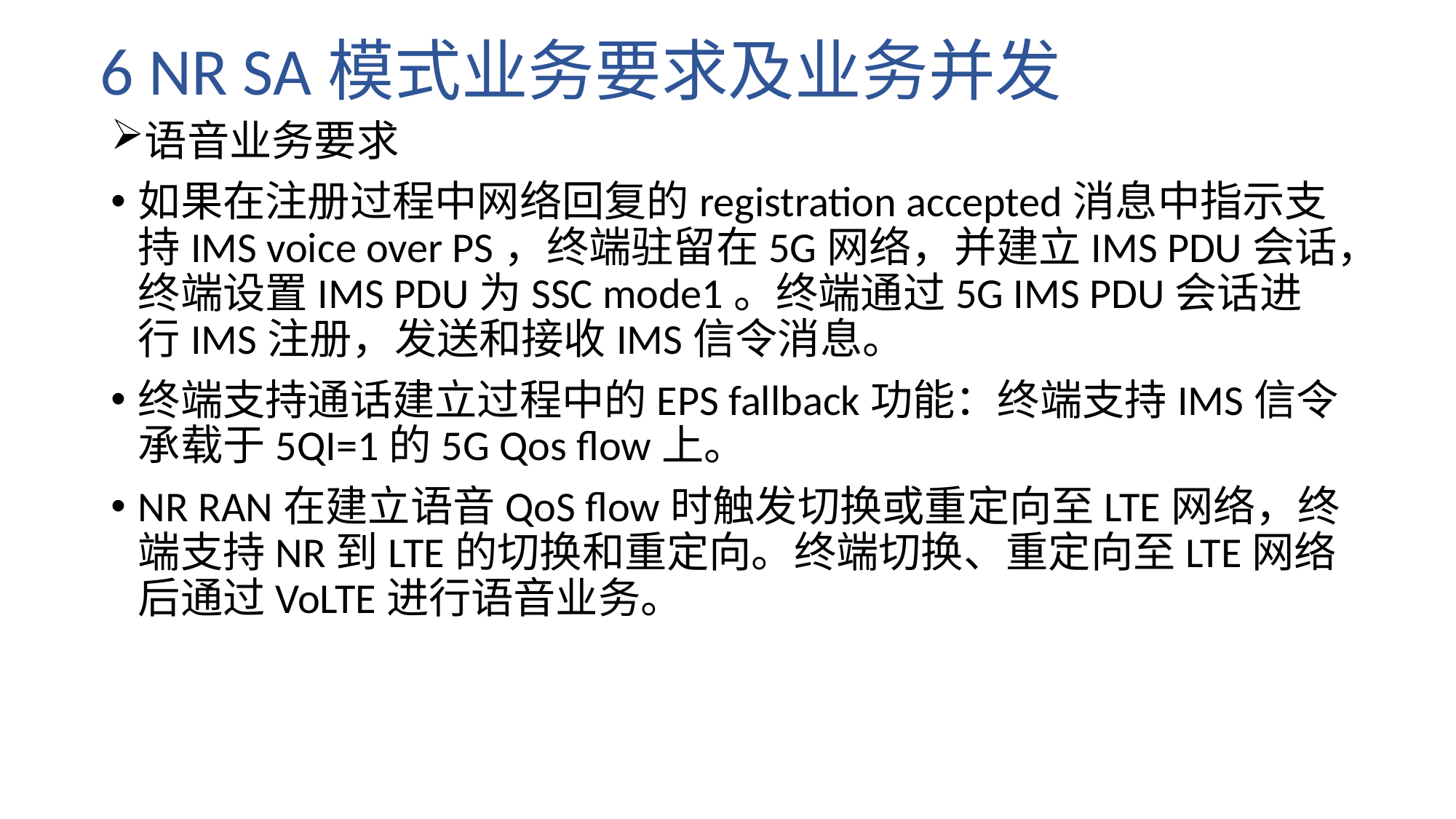

# 6 NR SA模式业务要求及业务并发
语音业务要求
如果在注册过程中网络回复的registration accepted消息中指示支持IMS voice over PS，终端驻留在5G网络，并建立IMS PDU会话，终端设置IMS PDU为SSC mode1。终端通过5G IMS PDU会话进行IMS注册，发送和接收IMS信令消息。
终端支持通话建立过程中的EPS fallback功能：终端支持IMS信令承载于5QI=1的5G Qos flow上。
NR RAN在建立语音QoS flow时触发切换或重定向至LTE网络，终端支持NR到LTE的切换和重定向。终端切换、重定向至LTE网络后通过VoLTE进行语音业务。